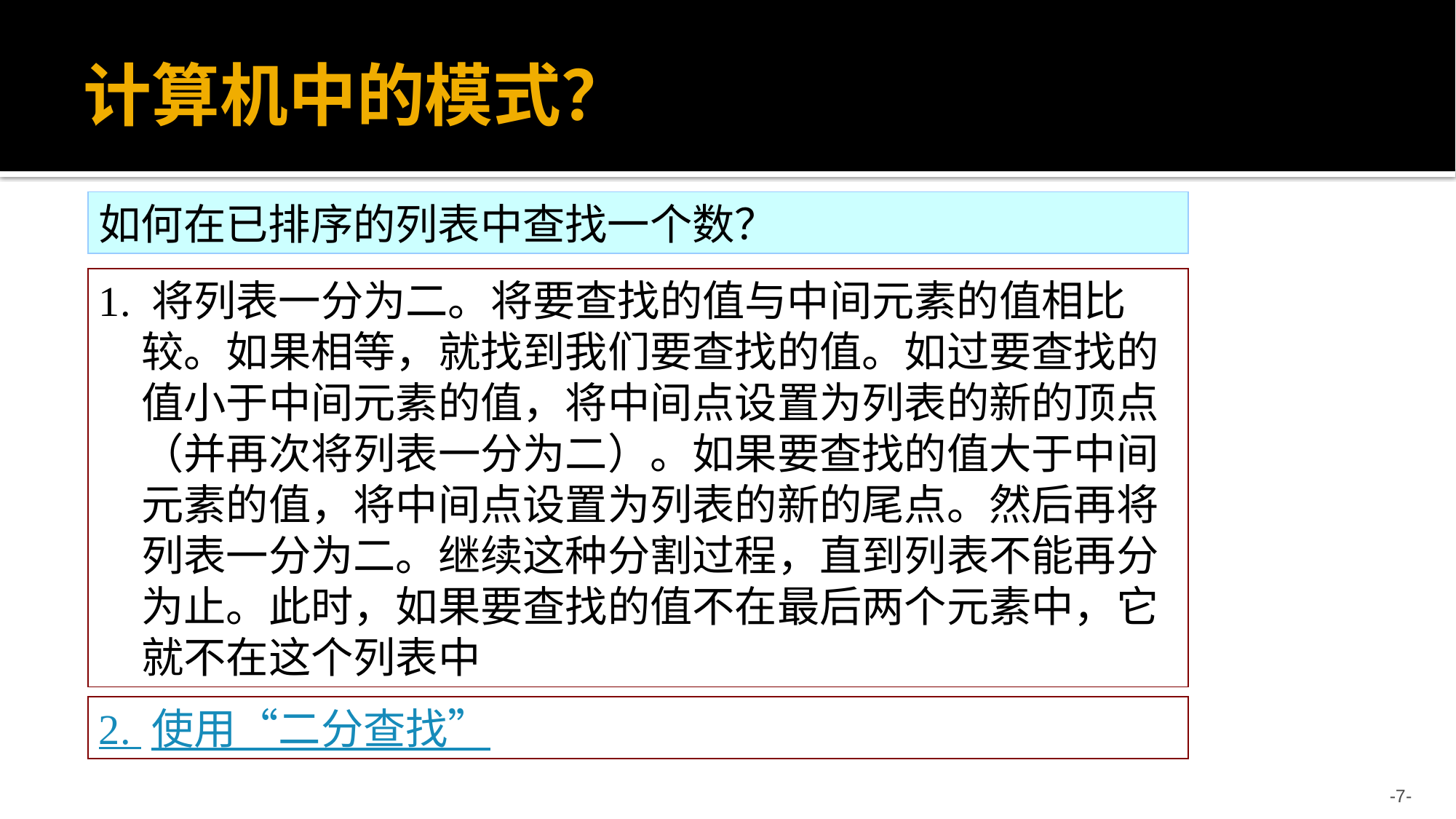

# 计算机中的模式？
如何在已排序的列表中查找一个数？
1. 将列表一分为二。将要查找的值与中间元素的值相比较。如果相等，就找到我们要查找的值。如过要查找的值小于中间元素的值，将中间点设置为列表的新的顶点（并再次将列表一分为二）。如果要查找的值大于中间元素的值，将中间点设置为列表的新的尾点。然后再将列表一分为二。继续这种分割过程，直到列表不能再分为止。此时，如果要查找的值不在最后两个元素中，它就不在这个列表中
2. 使用“二分查找”
-7-